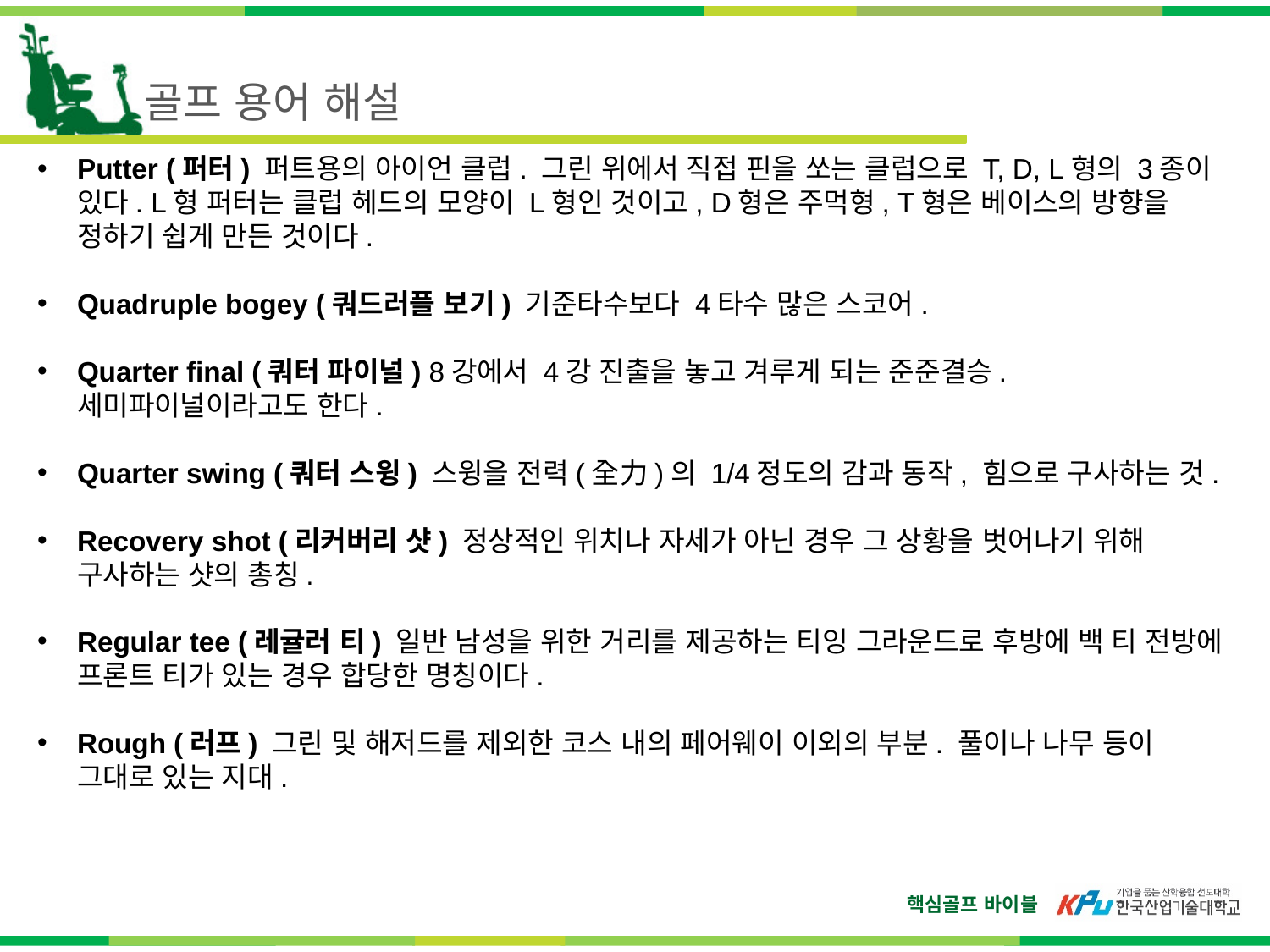

골프 용어 해설

Putter (퍼터) 퍼트용의 아이언 클럽. 그린 위에서 직접 핀을 쏘는 클럽으로 T, D, L형의 3종이 있다. L형 퍼터는 클럽 헤드의 모양이 L형인 것이고, D형은 주먹형, T형은 베이스의 방향을 정하기 쉽게 만든 것이다.

Quadruple bogey (쿼드러플 보기) 기준타수보다 4타수 많은 스코어.

Quarter final (쿼터 파이널) 8강에서 4강 진출을 놓고 겨루게 되는 준준결승. 세미파이널이라고도 한다.

Quarter swing (쿼터 스윙) 스윙을 전력(全力)의 1/4정도의 감과 동작, 힘으로 구사하는 것.

Recovery shot (리커버리 샷) 정상적인 위치나 자세가 아닌 경우 그 상황을 벗어나기 위해 구사하는 샷의 총칭.

Regular tee (레귤러 티) 일반 남성을 위한 거리를 제공하는 티잉 그라운드로 후방에 백 티 전방에 프론트 티가 있는 경우 합당한 명칭이다.

Rough (러프) 그린 및 해저드를 제외한 코스 내의 페어웨이 이외의 부분. 풀이나 나무 등이 그대로 있는 지대.